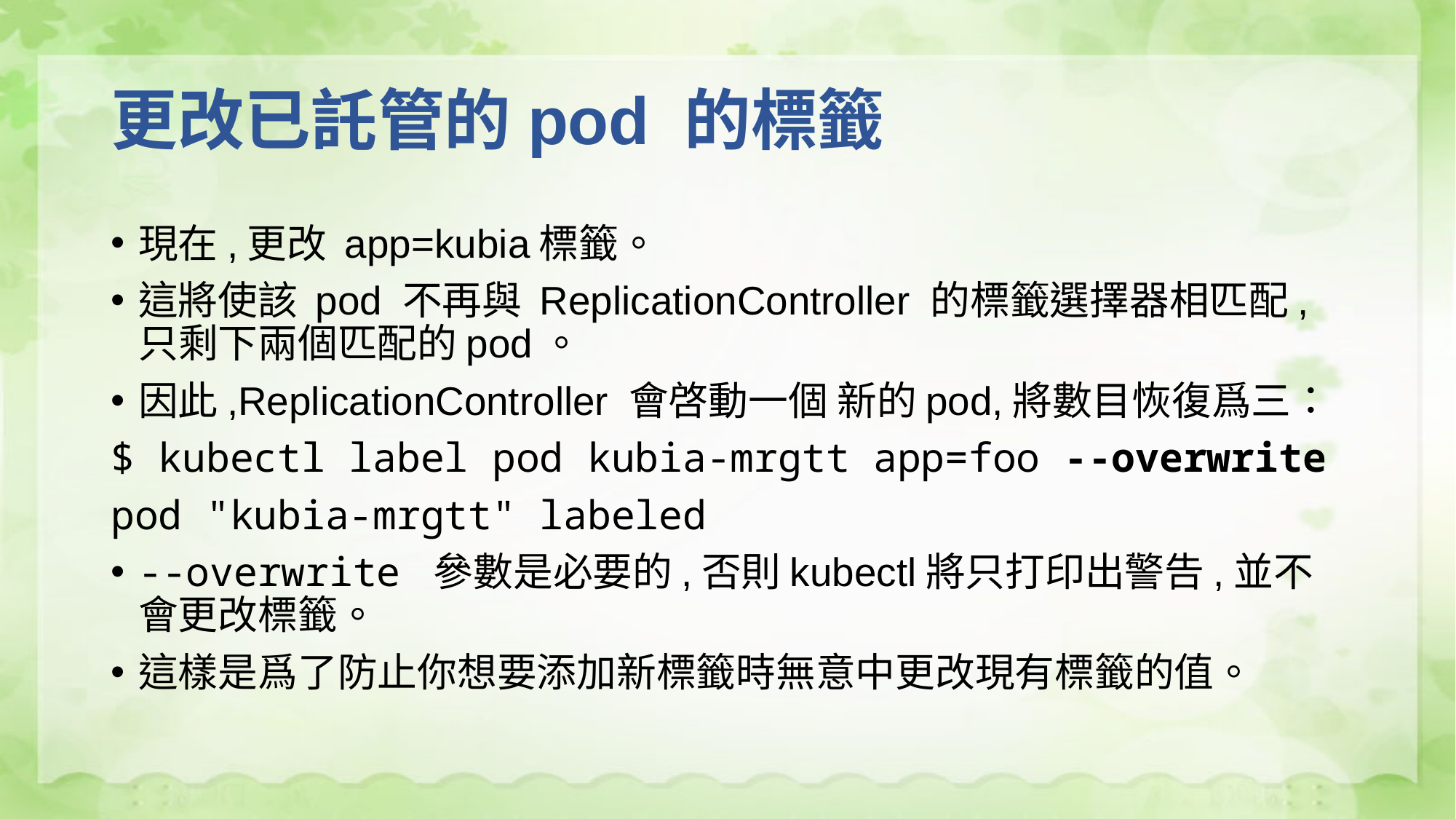

# 更改已託管的pod 的標籤
現在,更改 app=kubia標籤。
這將使該 pod 不再與 ReplicationController 的標籤選擇器相匹配,只剩下兩個匹配的pod。
因此,ReplicationController 會啓動一個 新的pod,將數目恢復爲三：
$ kubectl label pod kubia-mrgtt app=foo --overwrite
pod "kubia-mrgtt" labeled
--overwrite 參數是必要的,否則kubectl將只打印出警告,並不會更改標籤。
這樣是爲了防止你想要添加新標籤時無意中更改現有標籤的值。